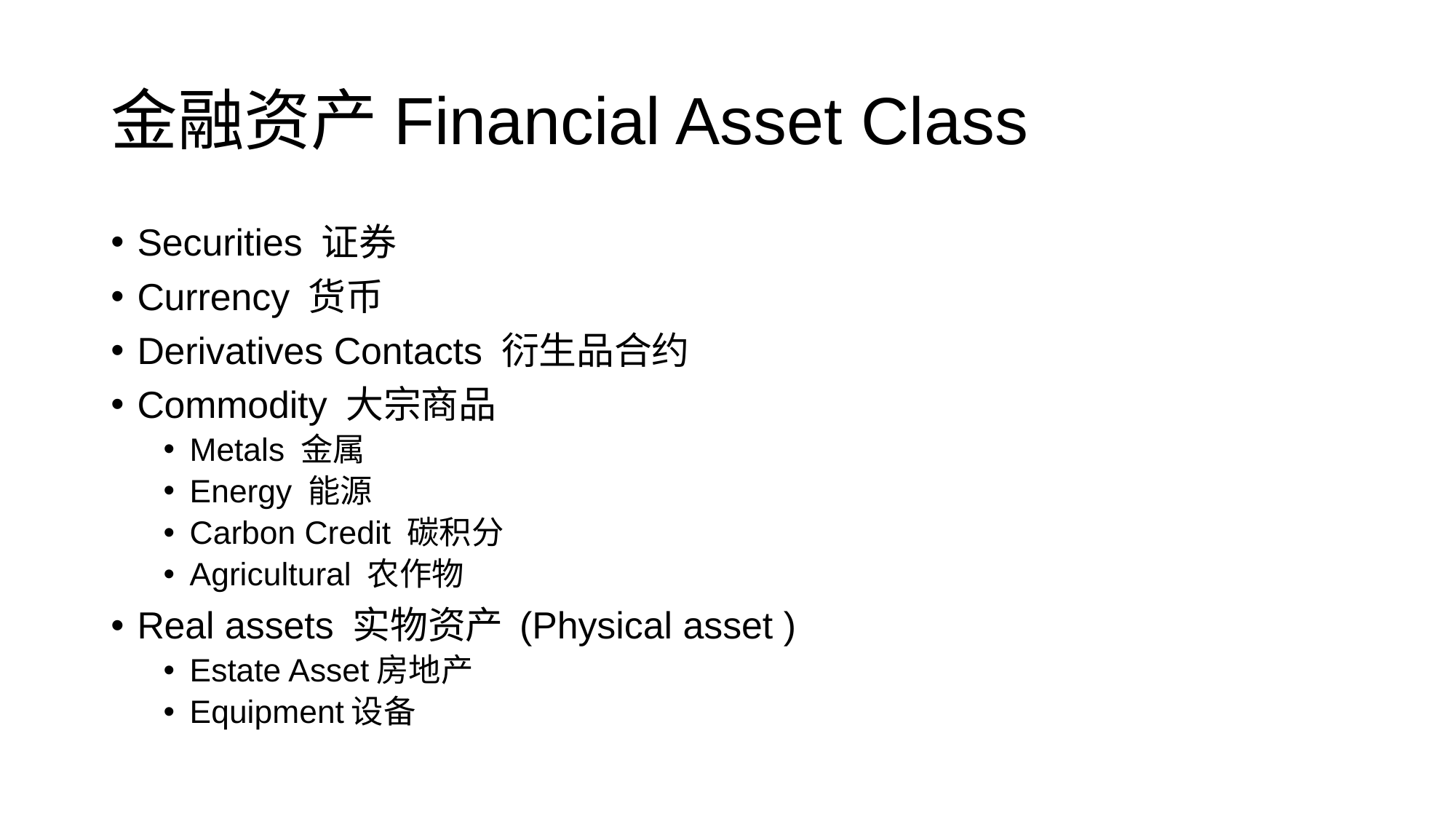

# 金融资产Financial Asset Class
Securities 证券
Currency 货币
Derivatives Contacts 衍生品合约
Commodity 大宗商品
Metals 金属
Energy 能源
Carbon Credit 碳积分
Agricultural 农作物
Real assets 实物资产 (Physical asset )
Estate Asset房地产
Equipment设备